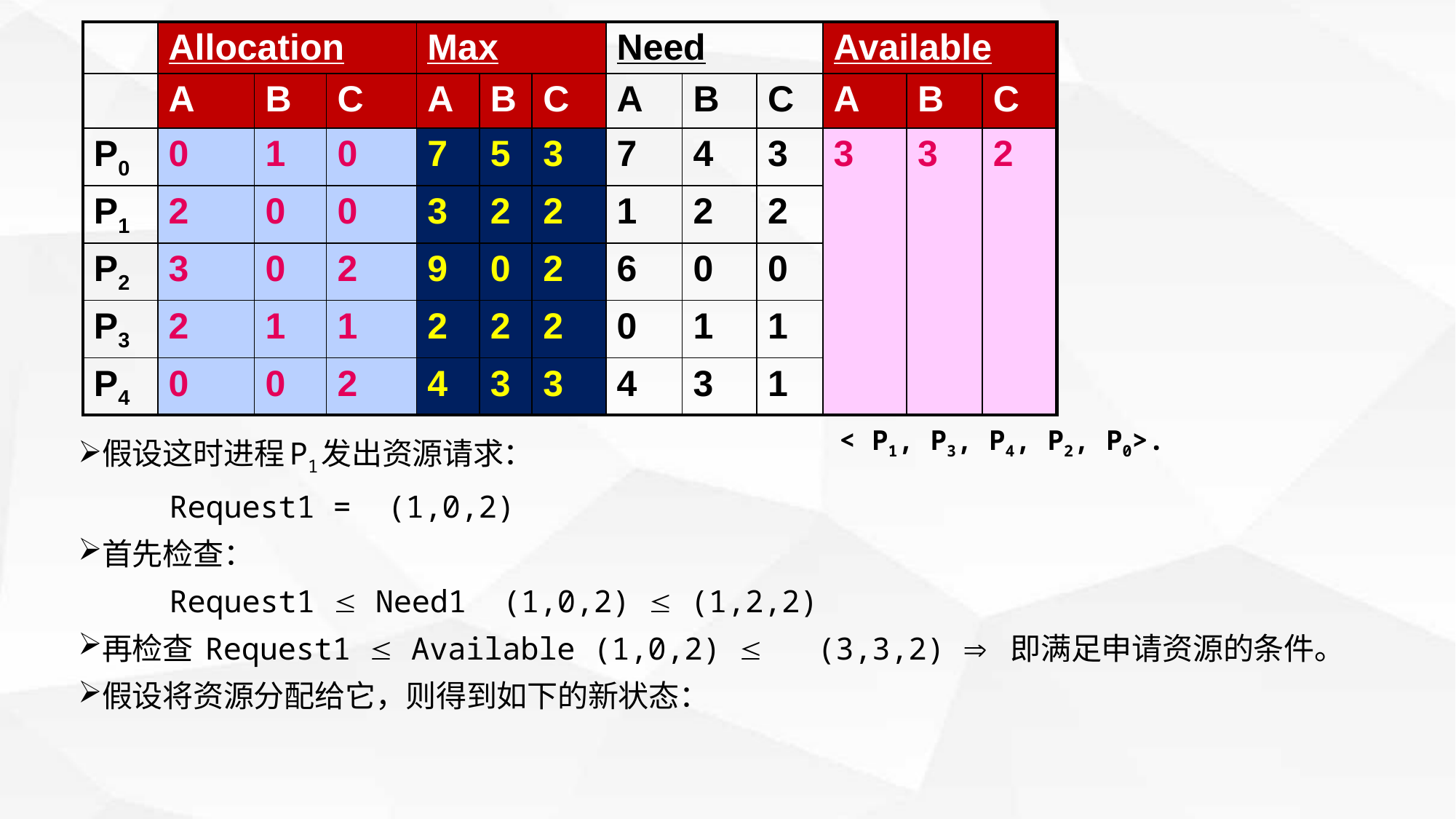

|  | Allocation |  |  | Max |  |  | Need |  |  | Available |  |  |
| --- | --- | --- | --- | --- | --- | --- | --- | --- | --- | --- | --- | --- |
|  | A | B | C | A | B | C | A | B | C | A | B | C |
| P0 | 0 | 1 | 0 | 7 | 5 | 3 | 7 | 4 | 3 | 3 | 3 | 2 |
| P1 | 2 | 0 | 0 | 3 | 2 | 2 | 1 | 2 | 2 |  |  |  |
| P2 | 3 | 0 | 2 | 9 | 0 | 2 | 6 | 0 | 0 |  |  |  |
| P3 | 2 | 1 | 1 | 2 | 2 | 2 | 0 | 1 | 1 |  |  |  |
| P4 | 0 | 0 | 2 | 4 | 3 | 3 | 4 | 3 | 1 |  |  |  |
< P1, P3, P4, P2, P0>.
假设这时进程P1发出资源请求：
     Request1 =  (1,0,2)
首先检查：
     Request1 ≤ Need1  (1,0,2) ≤ (1,2,2)
再检查 Request1 ≤ Available (1,0,2) ≤   (3,3,2) ⇒ 即满足申请资源的条件。
假设将资源分配给它，则得到如下的新状态：